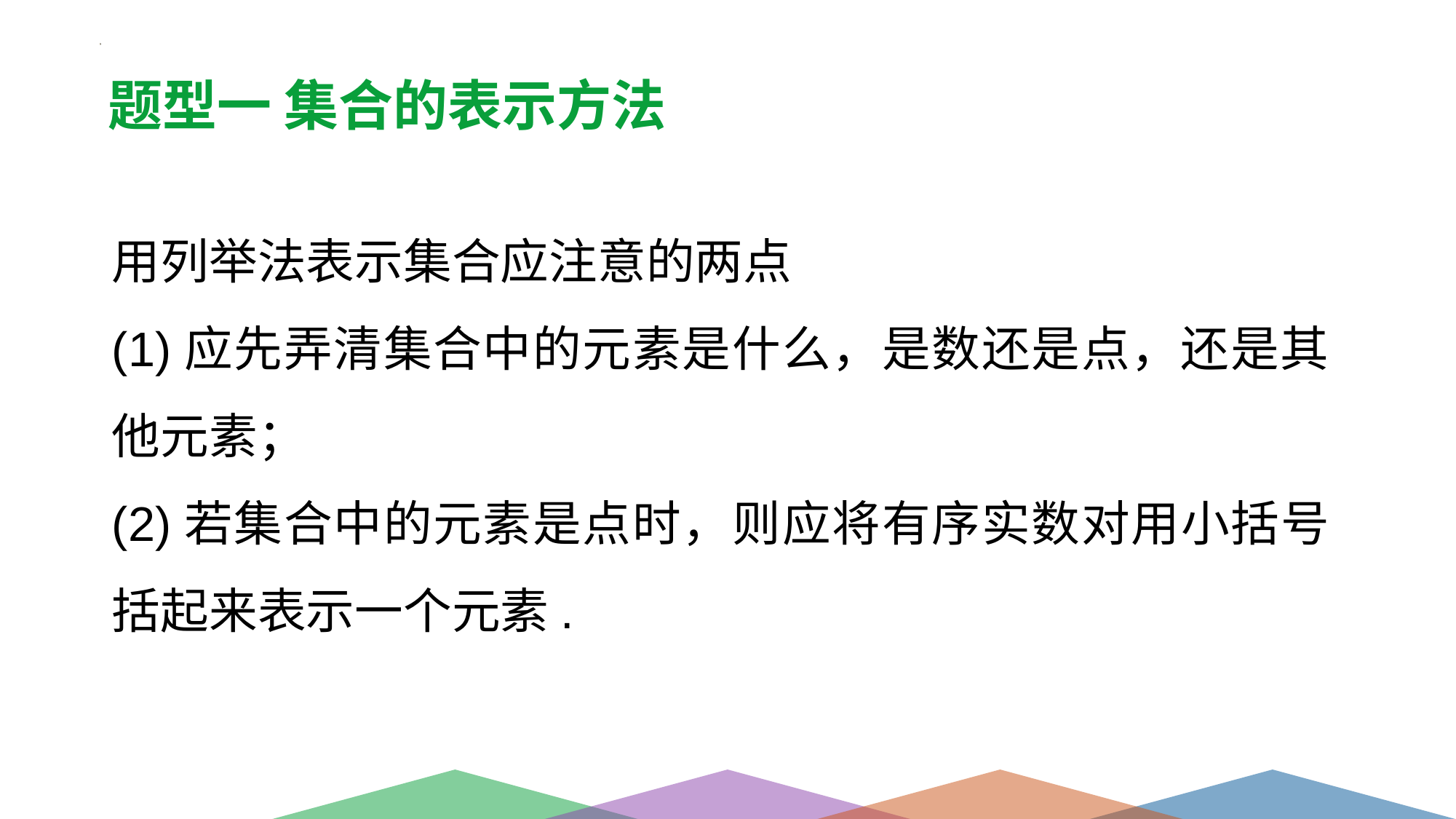

题型一 集合的表示方法
用列举法表示集合应注意的两点
(1)应先弄清集合中的元素是什么，是数还是点，还是其他元素；
(2)若集合中的元素是点时，则应将有序实数对用小括号括起来表示一个元素.